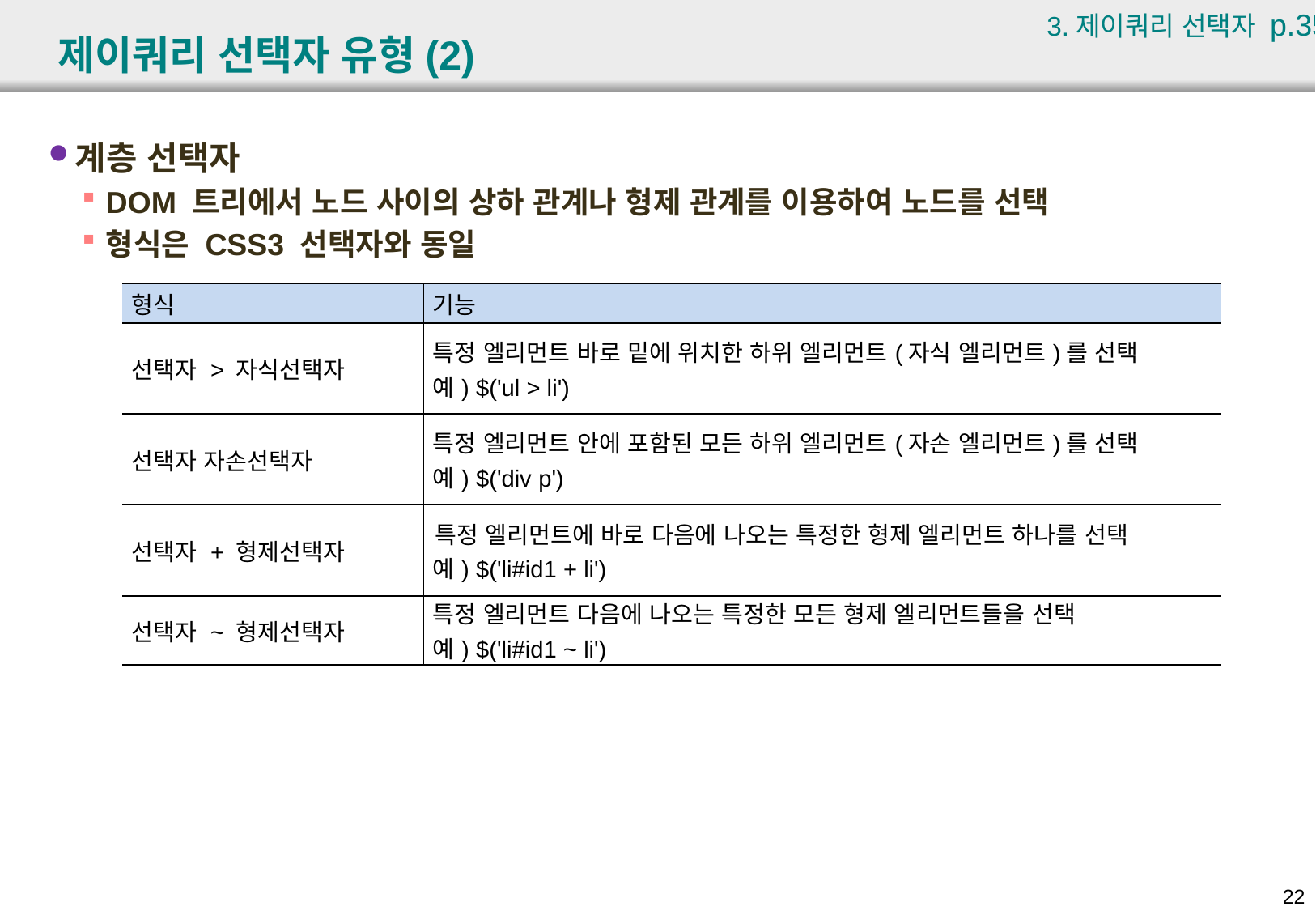

3.제이쿼리 선택자 p.353
# 제이쿼리 선택자 유형(2)
계층 선택자
DOM 트리에서 노드 사이의 상하 관계나 형제 관계를 이용하여 노드를 선택
형식은 CSS3 선택자와 동일

| 형식 | 기능 |
| --- | --- |
| 선택자 > 자식선택자 | 특정 엘리먼트 바로 밑에 위치한 하위 엘리먼트(자식 엘리먼트)를 선택 예) $('ul > li') |
| 선택자 자손선택자 | 특정 엘리먼트 안에 포함된 모든 하위 엘리먼트(자손 엘리먼트)를 선택 예) $('div p') |
| 선택자 + 형제선택자 | 특정 엘리먼트에 바로 다음에 나오는 특정한 형제 엘리먼트 하나를 선택 예) $('li#id1 + li') |
| 선택자 ~ 형제선택자 | 특정 엘리먼트 다음에 나오는 특정한 모든 형제 엘리먼트들을 선택 예) $('li#id1 ~ li') |